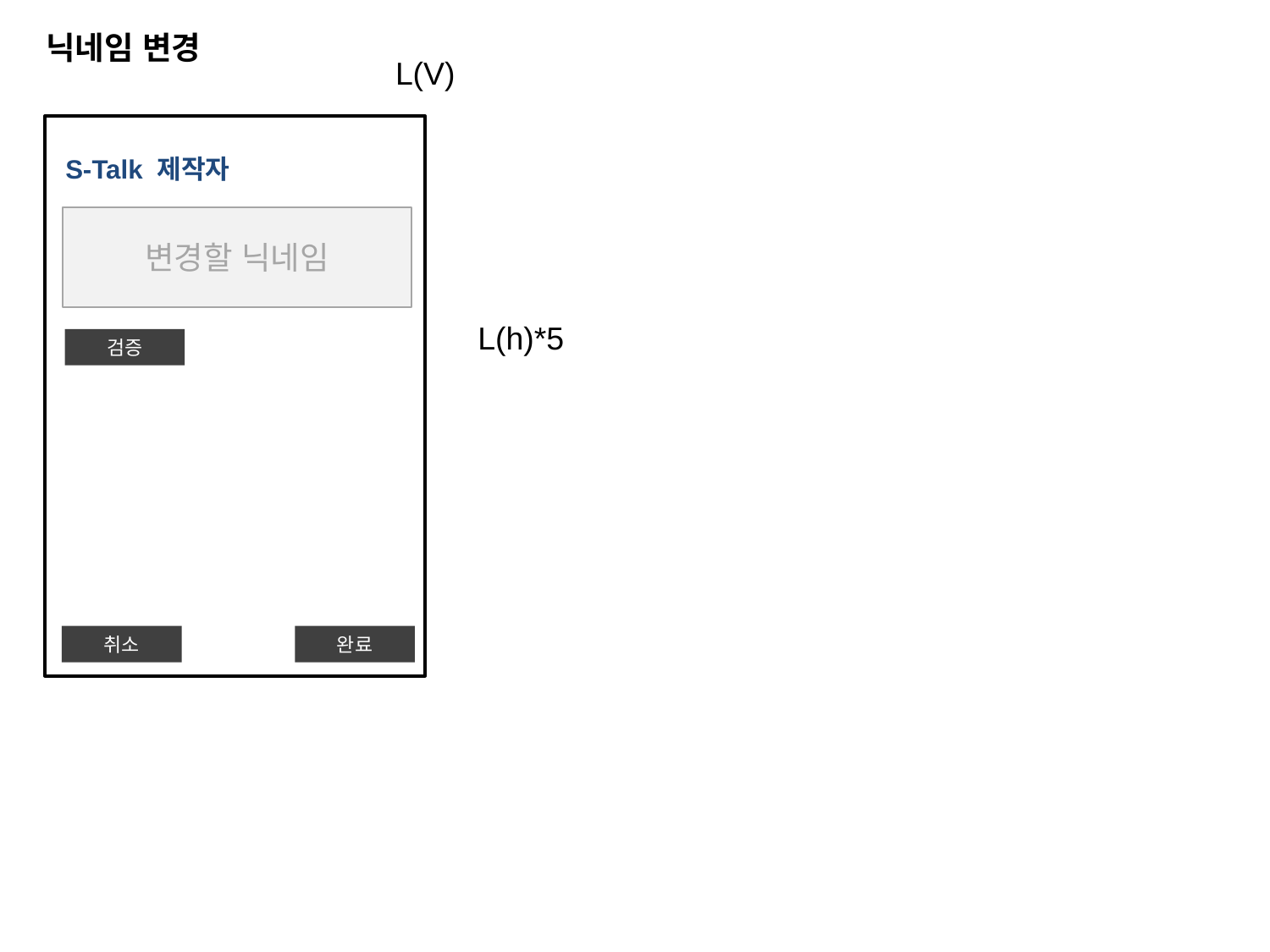

닉네임 변경
L(V)

S-Talk 제작자
변경할 닉네임
L(h)*5
검증
취소
완료